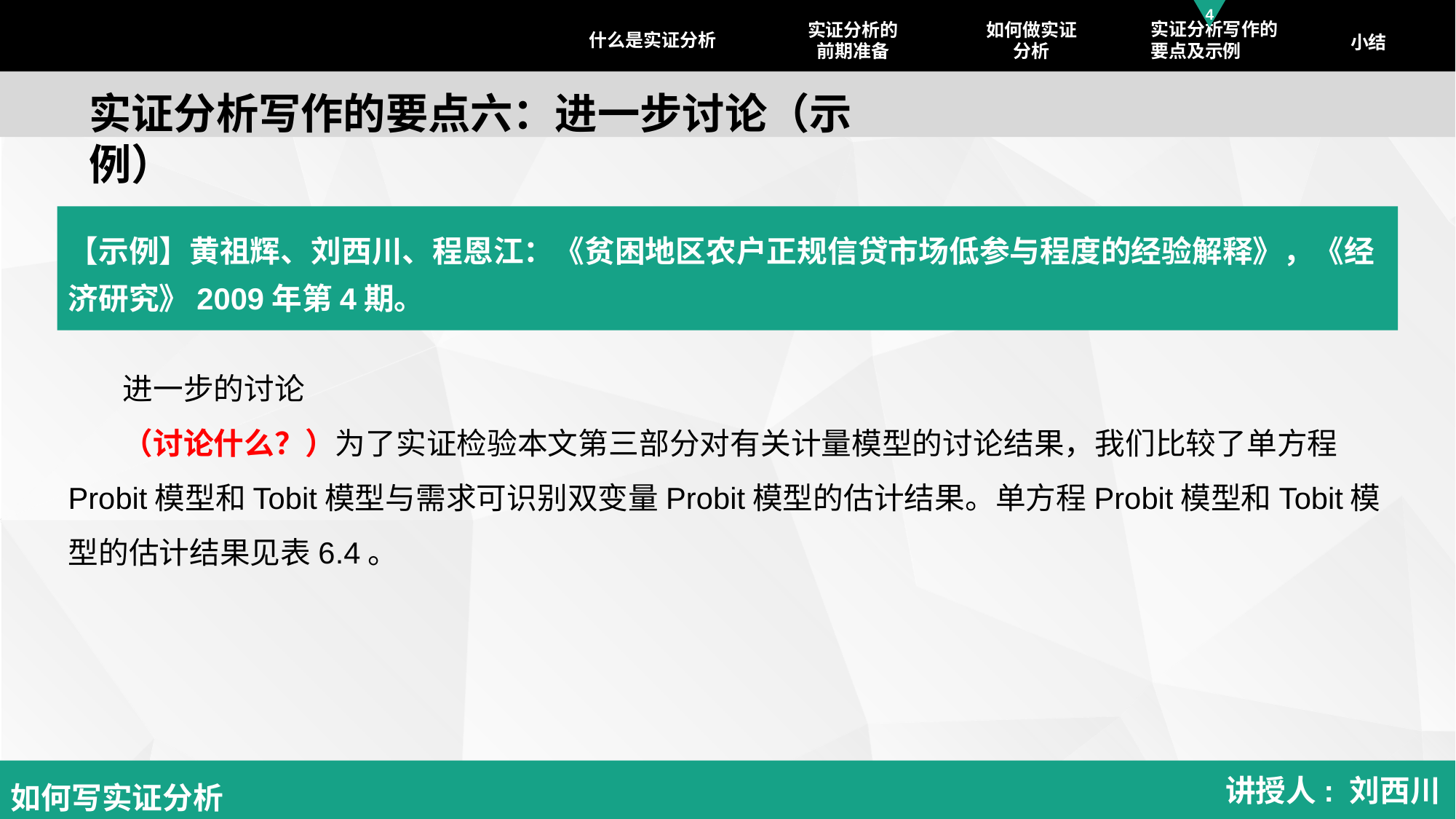

4
什么是实证分析
实证分析写作的要点及示例
如何做实证
分析
小结
实证分析的
前期准备

实证分析写作的要点六：进一步讨论（示例）
【示例】黄祖辉、刘西川、程恩江：《贫困地区农户正规信贷市场低参与程度的经验解释》，《经济研究》2009年第4期。
进一步的讨论
（讨论什么？）为了实证检验本文第三部分对有关计量模型的讨论结果，我们比较了单方程Probit模型和Tobit模型与需求可识别双变量Probit模型的估计结果。单方程Probit模型和Tobit模型的估计结果见表6.4。

如何写实证分析
          讲授人: 刘西川